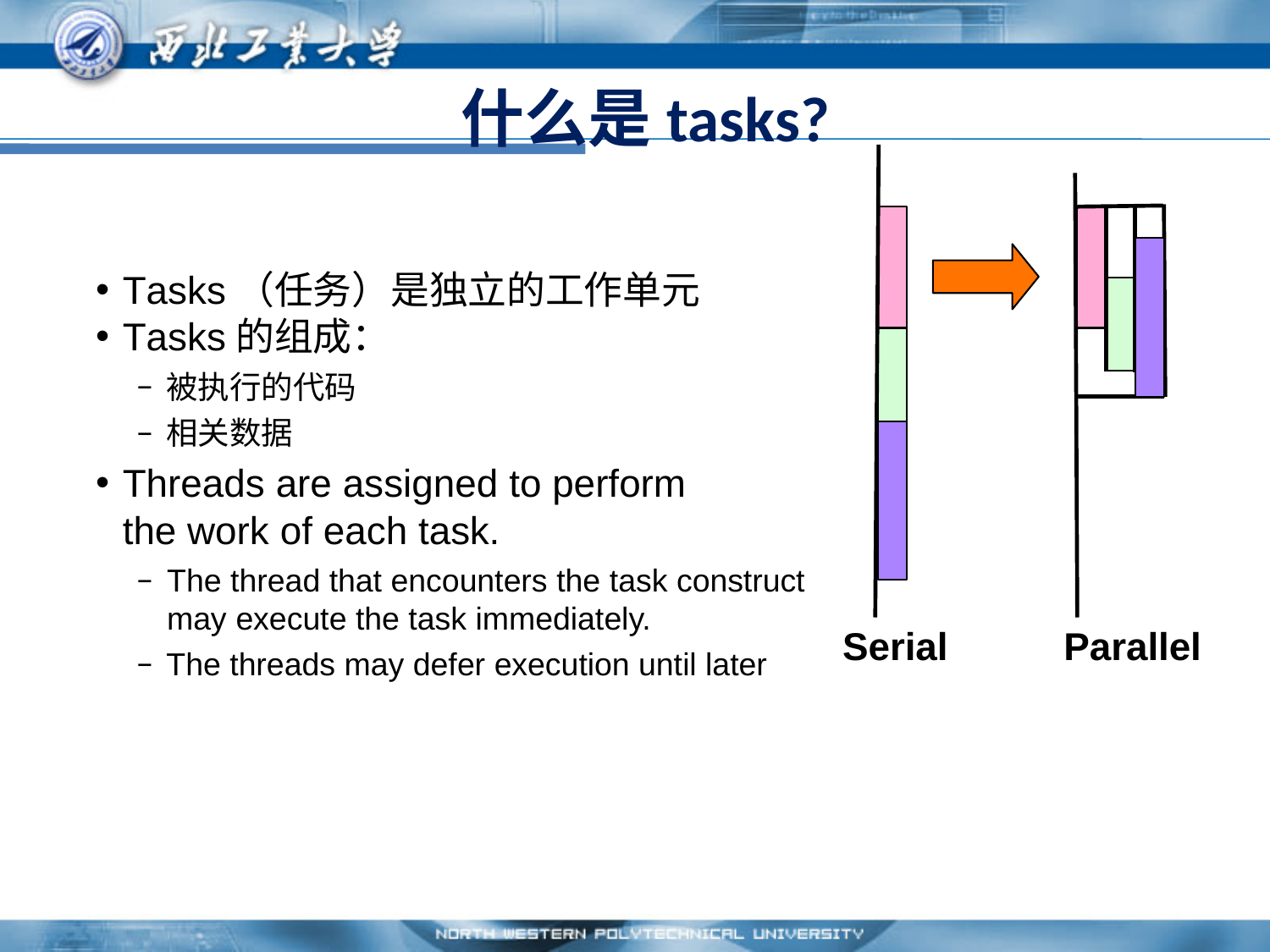

# 什么是tasks?

Tasks（任务）是独立的工作单元
Tasks的组成：
被执行的代码
相关数据
Threads are assigned to perform the work of each task.
The thread that encounters the task construct may execute the task immediately.
The threads may defer execution until later

Serial
Parallel